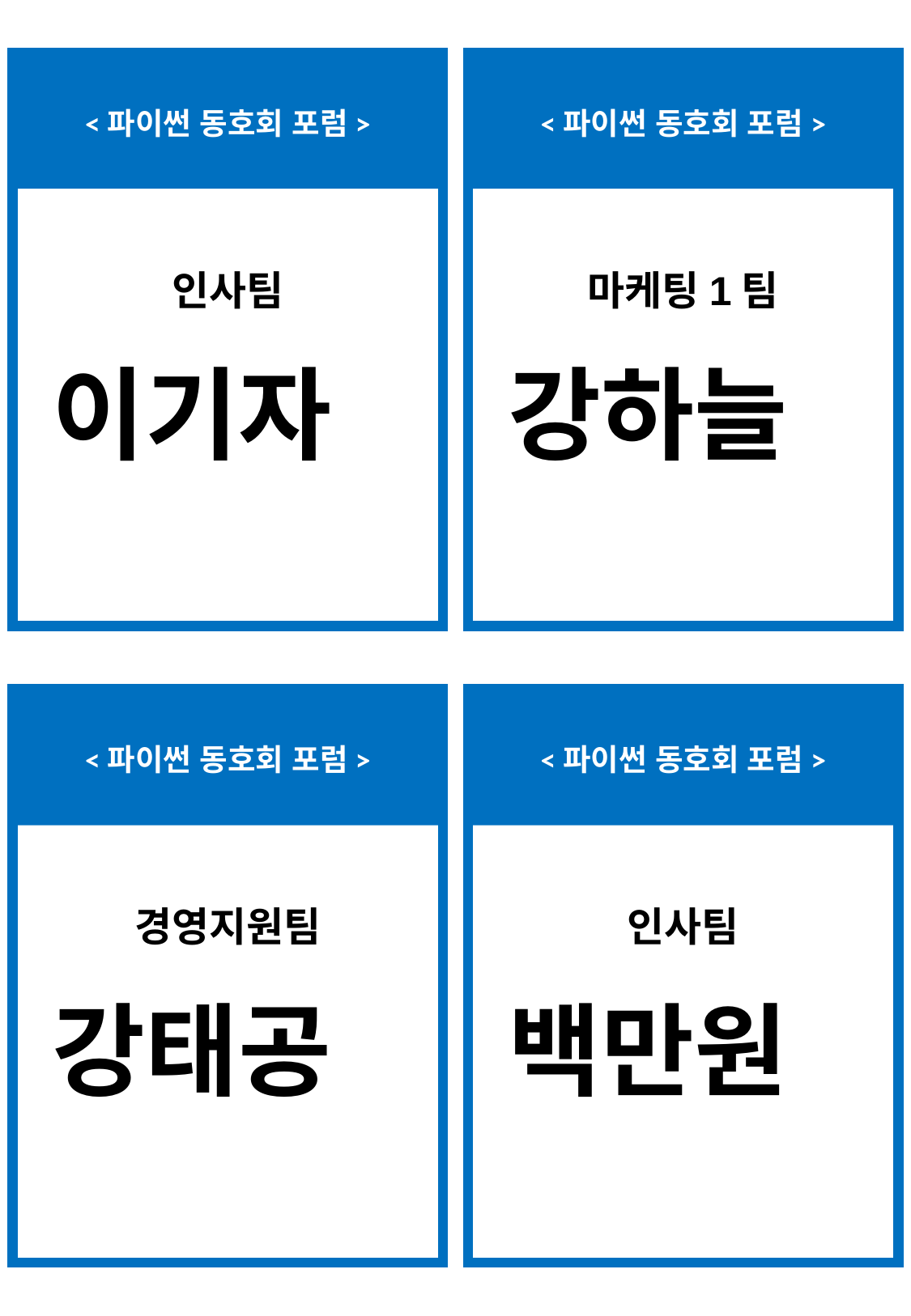

<파이썬 동호회 포럼>
<파이썬 동호회 포럼>
인사팀
마케팅1팀
이기자
강하늘

<파이썬 동호회 포럼>
<파이썬 동호회 포럼>
경영지원팀
인사팀
강태공
백만원